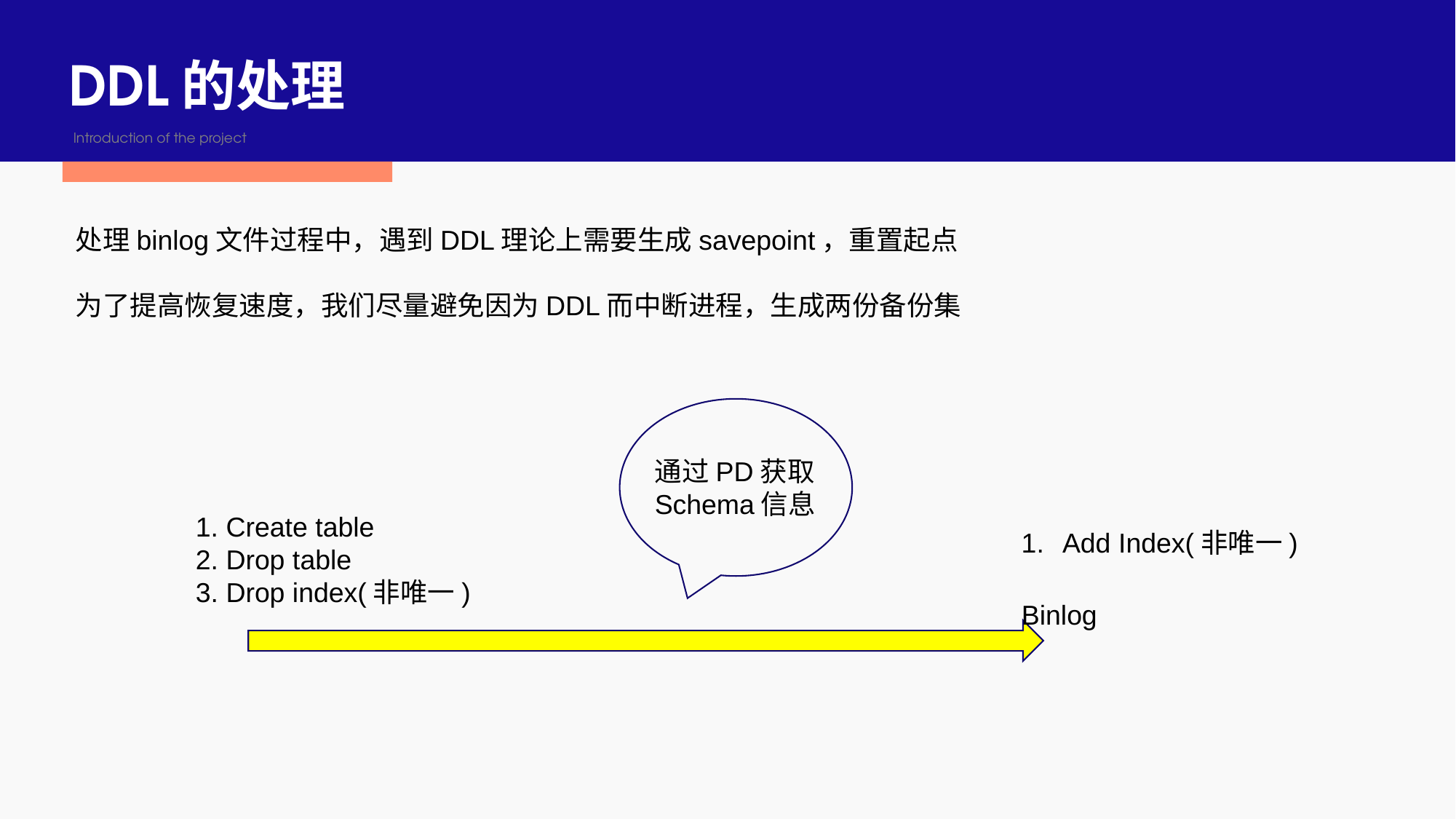

DDL的处理
Introduction of the project

处理binlog文件过程中，遇到DDL理论上需要生成savepoint，重置起点

为了提高恢复速度，我们尽量避免因为DDL而中断进程，生成两份备份集

通过PD获取
Schema信息
1. Create table
2. Drop table
3. Drop index(非唯一)
Add Index(非唯一)
Binlog